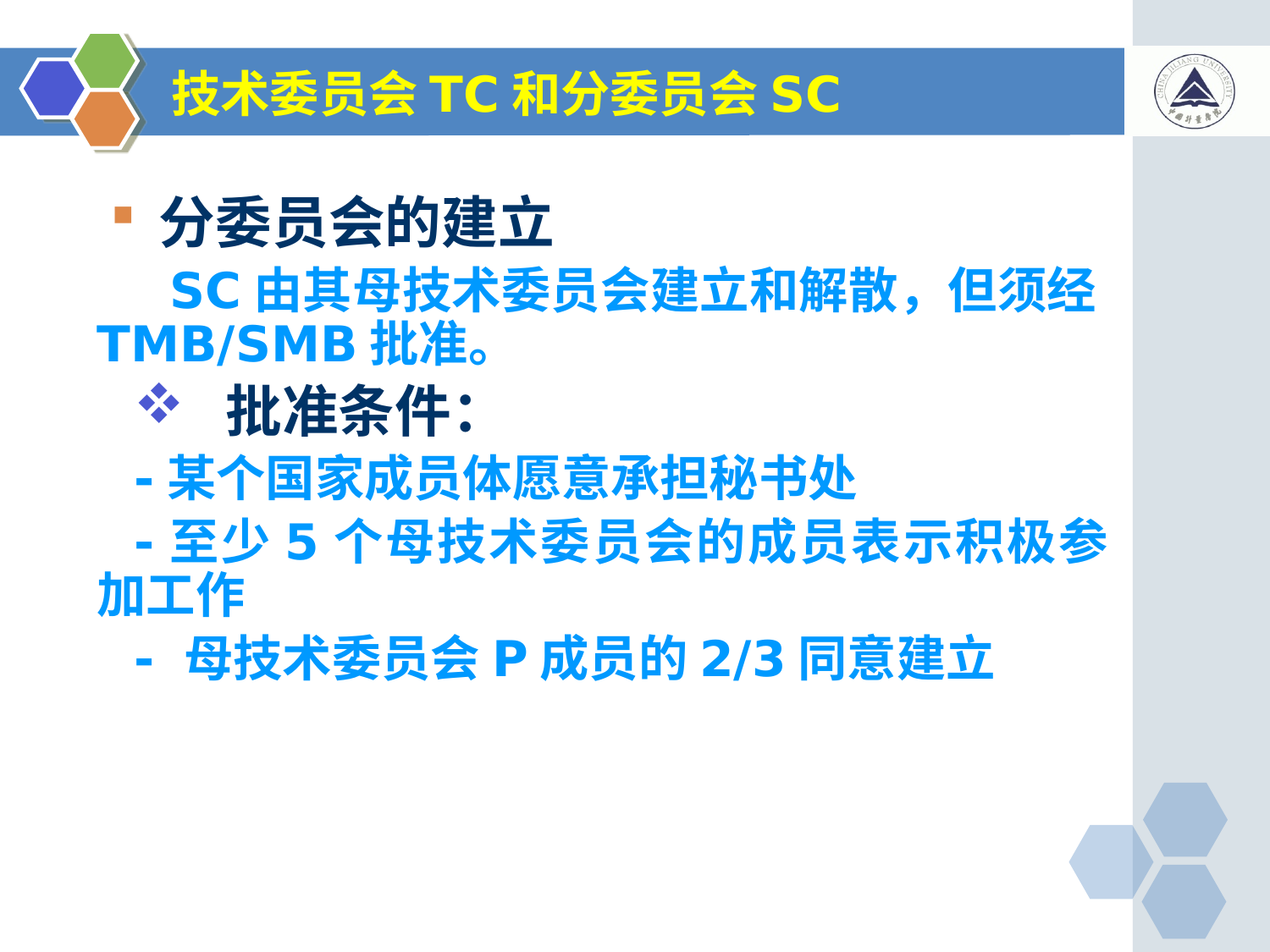

# 技术委员会TC和分委员会SC
分委员会的建立
  SC由其母技术委员会建立和解散，但须经TMB/SMB批准。
  批准条件：
-某个国家成员体愿意承担秘书处
-至少5个母技术委员会的成员表示积极参加工作
- 母技术委员会P成员的2/3同意建立